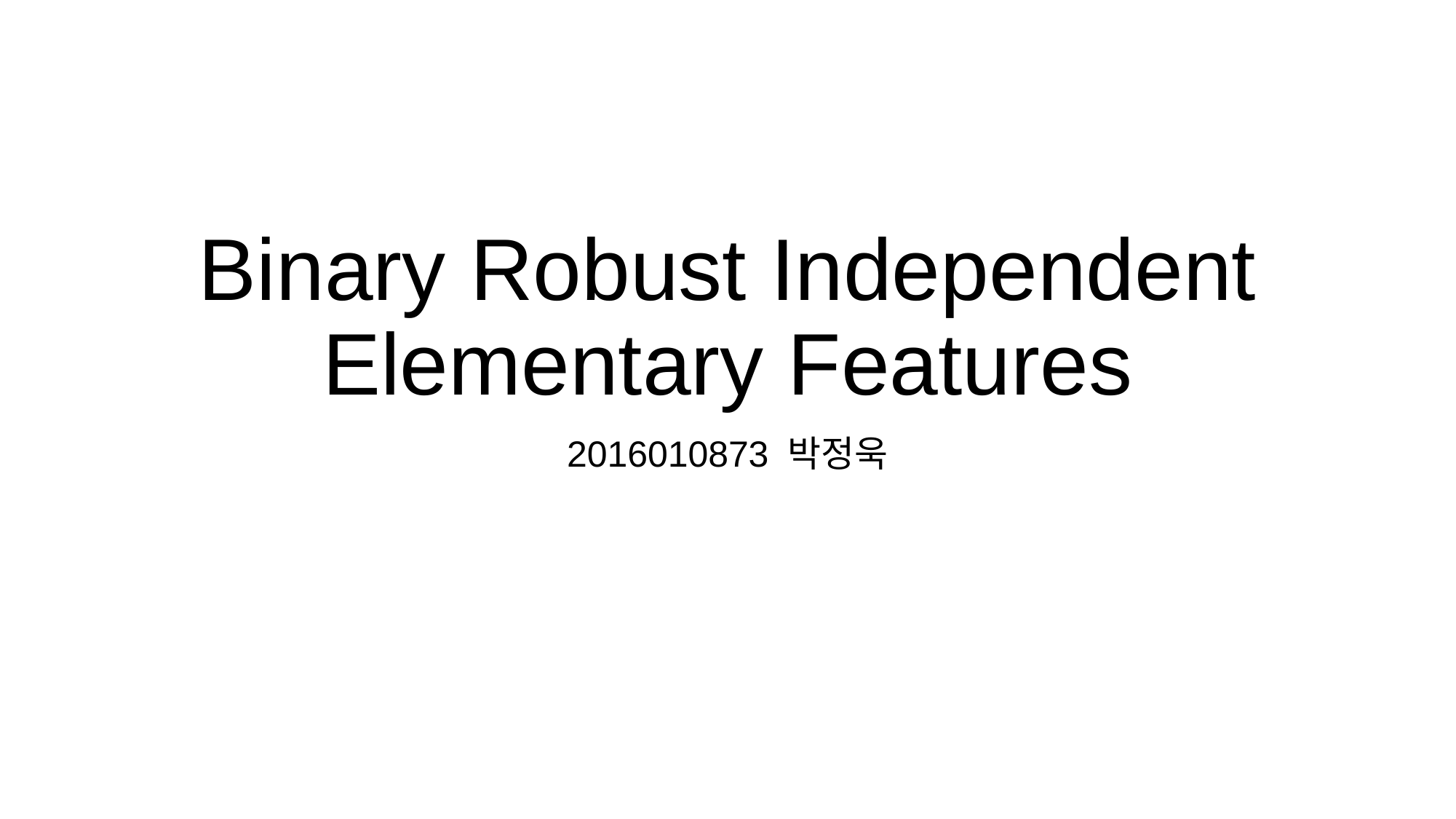

# Binary Robust Independent Elementary Features
2016010873 박정욱